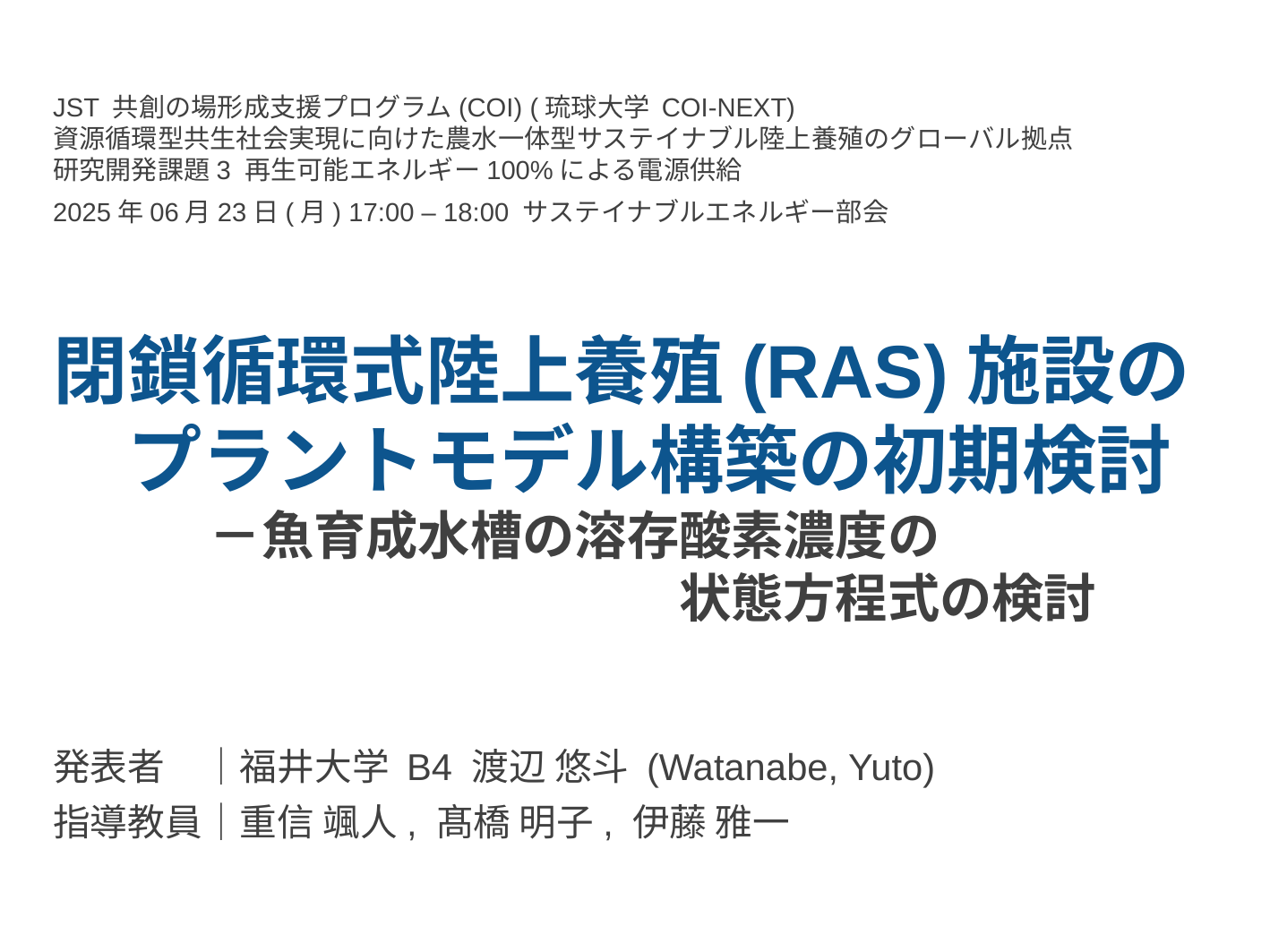

JST 共創の場形成支援プログラム(COI) (琉球大学 COI-NEXT)
資源循環型共生社会実現に向けた農水一体型サステイナブル陸上養殖のグローバル拠点
研究開発課題3 再生可能エネルギー100%による電源供給
2025年06月23日(月) 17:00 – 18:00 サステイナブルエネルギー部会
# 閉鎖循環式陸上養殖(RAS)施設の 　プラントモデル構築の初期検討 　　　－魚育成水槽の溶存酸素濃度の 　　　　　　　　　　　　状態方程式の検討
発表者　│福井大学 B4 渡辺 悠斗 (Watanabe, Yuto)
指導教員│重信 颯人, 髙橋 明子, 伊藤 雅一